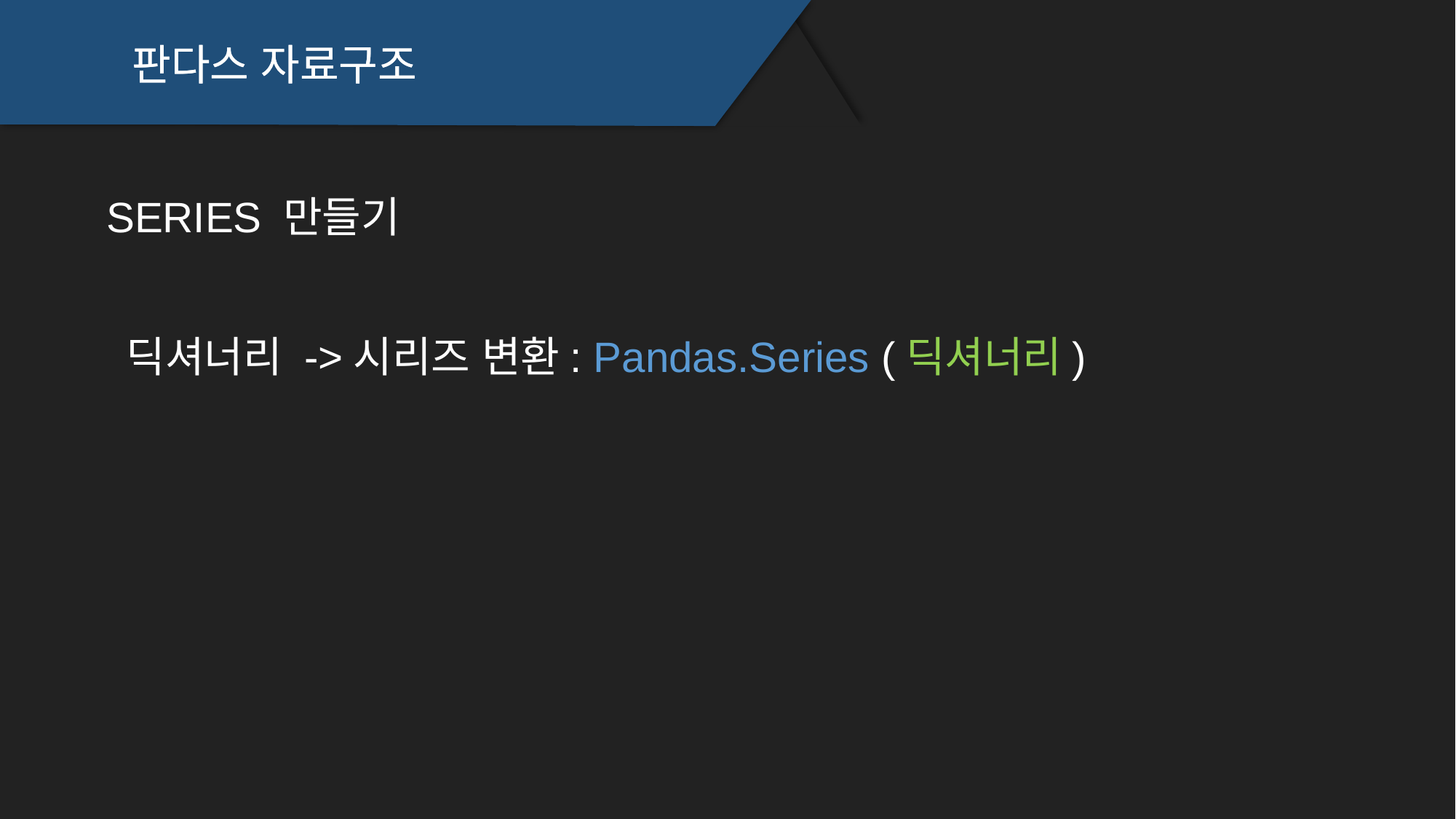

판다스 자료구조
판다스 자료구조
SERIES 만들기
딕셔너리 ->시리즈 변환: Pandas.Series (딕셔너리)